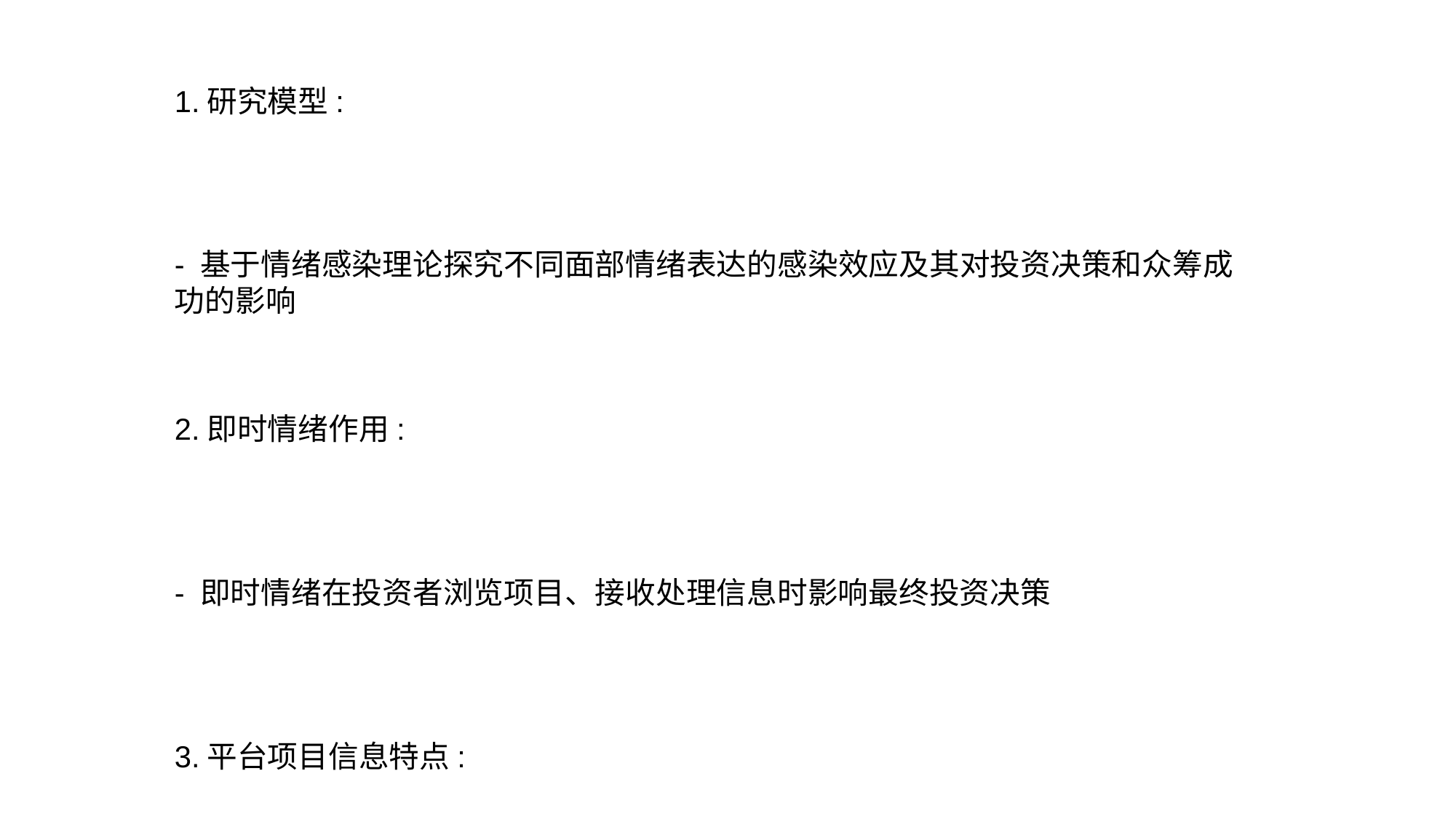

1.研究模型:

- 基于情绪感染理论探究不同面部情绪表达的感染效应及其对投资决策和众筹成功的影响
2.即时情绪作用:
- 即时情绪在投资者浏览项目、接收处理信息时影响最终投资决策
3.平台项目信息特点:
- 亲社会债权众筹平台项目信息呈现更模糊
4.研究假设:
- H1a：亲社会众筹中，快乐面部情绪表达对众筹成功有积极影响
- H1b：亲社会众筹中，悲伤面部情绪表达对众筹成功有积极影响
- H2a：亲社会众筹中，积极心理资本对快乐面部情绪表达与众筹成功关系有调节作用，更高水平会增强积极影响
- H2b：亲社会众筹中，积极心理资本对悲伤面部情绪表达与众筹成功关系有调节作用，更高水平会减弱积极影响
5.研究选择及相关:
- 选择积极心理资本探究其对视觉情绪表达影响的潜在调节作用，拓展信息交互话题
- 积极心理资本四个维度反映不同积极品质
- 图片与文本信息同传积极或消极信号可能提升众筹绩效
6.总结:
- 图31为面部情绪表达对众筹成功的影响研究模型